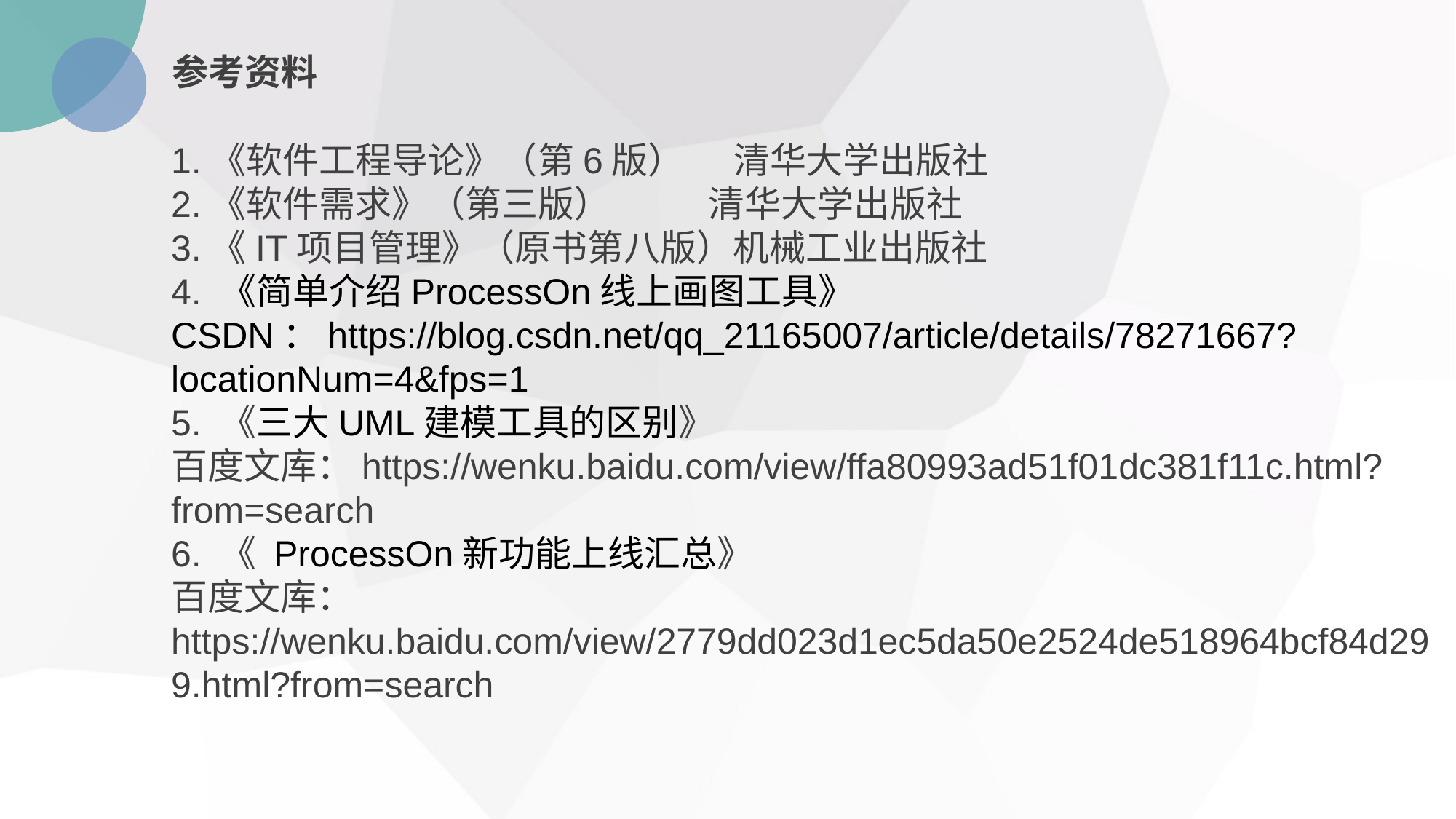

参考资料
1.《软件工程导论》（第6版）      清华大学出版社
2.《软件需求》（第三版）            清华大学出版社
3.《IT项目管理》（原书第八版）机械工业出版社
4. 《简单介绍ProcessOn线上画图工具》
CSDN：https://blog.csdn.net/qq_21165007/article/details/78271667?locationNum=4&fps=1
5. 《三大UML建模工具的区别》
百度文库：https://wenku.baidu.com/view/ffa80993ad51f01dc381f11c.html?from=search
6. 《 ProcessOn新功能上线汇总》
百度文库： https://wenku.baidu.com/view/2779dd023d1ec5da50e2524de518964bcf84d299.html?from=search